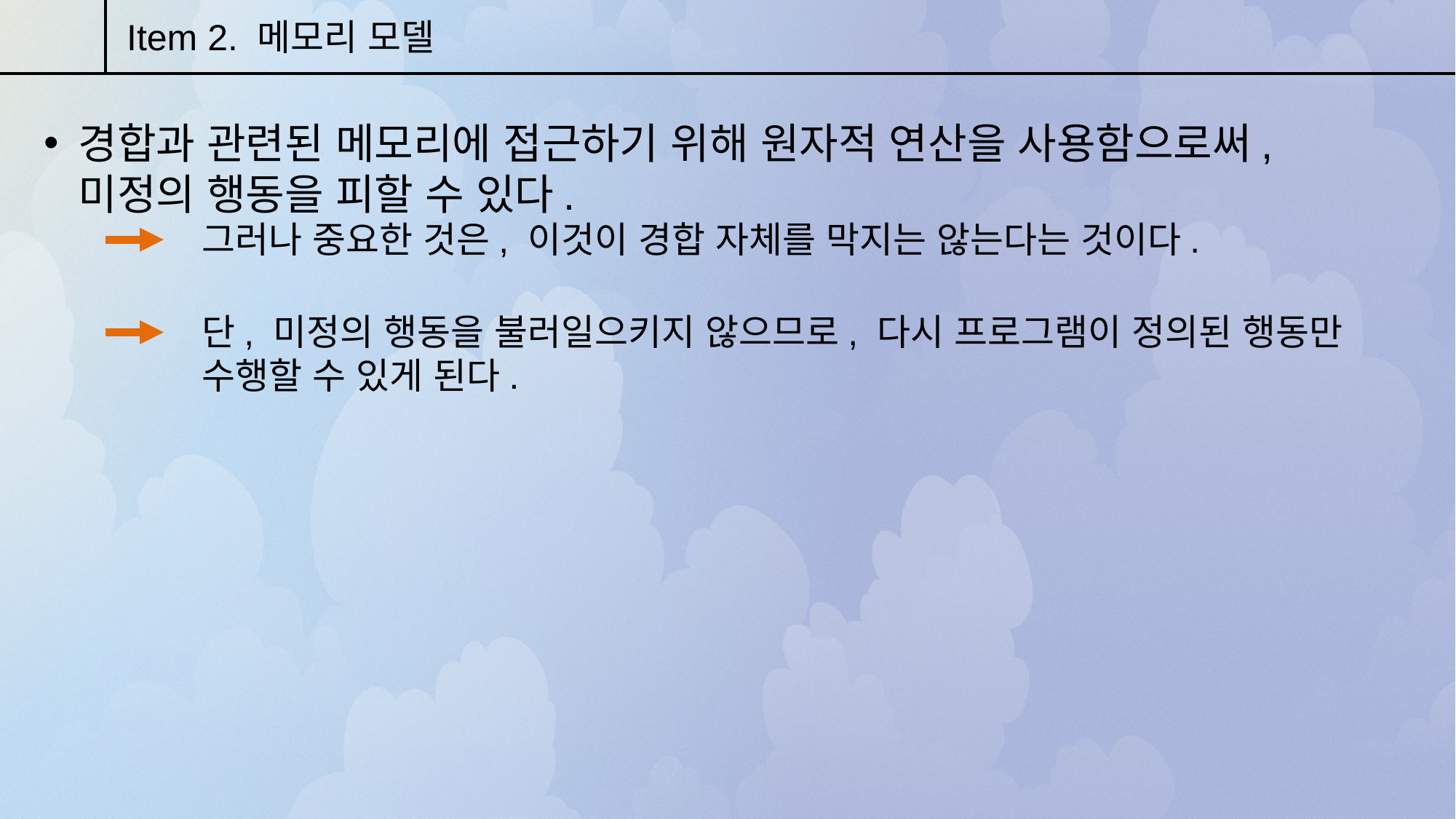

Item 2. 메모리 모델
경합과 관련된 메모리에 접근하기 위해 원자적 연산을 사용함으로써, 미정의 행동을 피할 수 있다.
그러나 중요한 것은, 이것이 경합 자체를 막지는 않는다는 것이다.
단, 미정의 행동을 불러일으키지 않으므로, 다시 프로그램이 정의된 행동만 수행할 수 있게 된다.